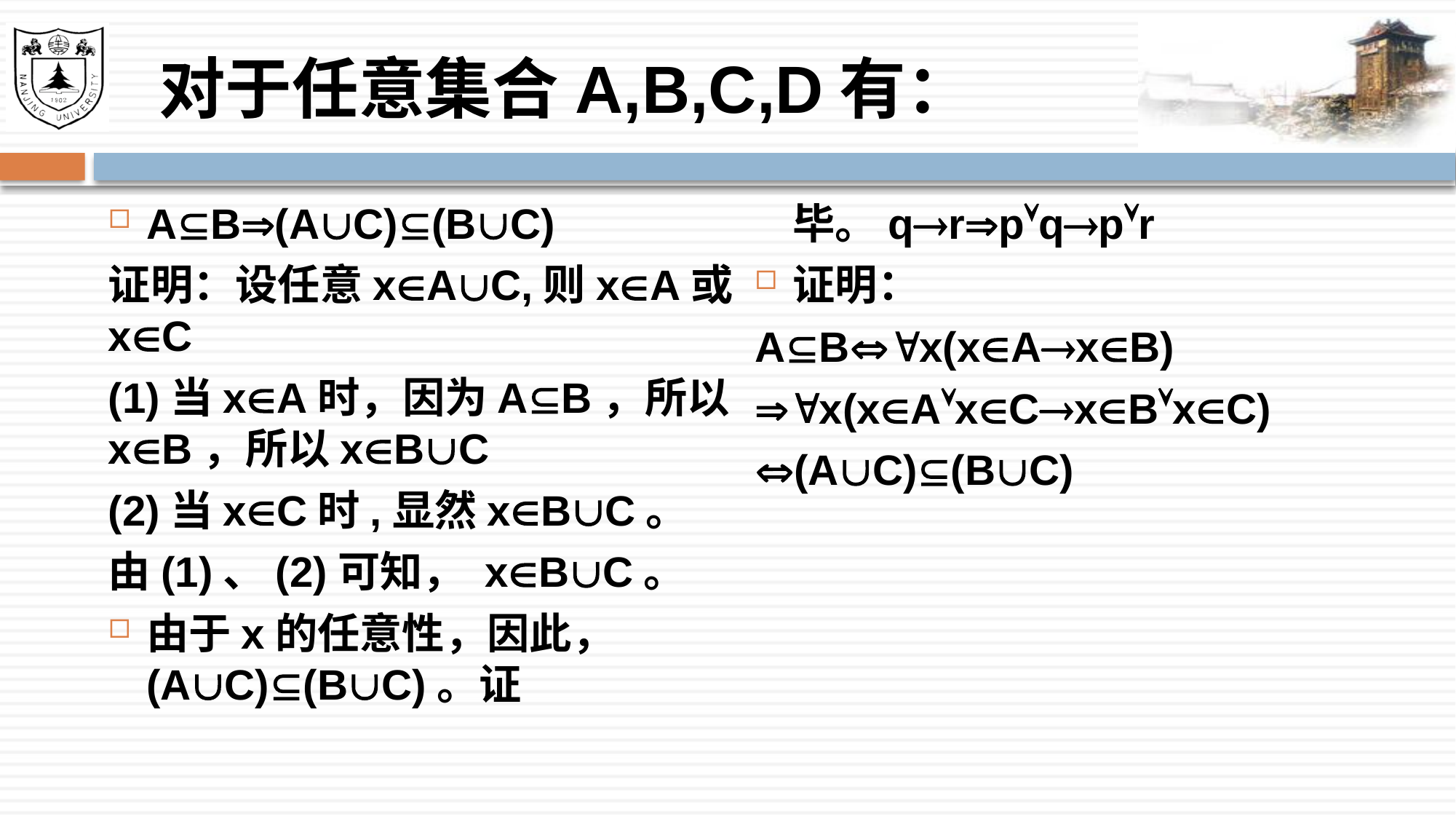

# 对于任意集合A,B,C,D有：
A⊆B⇒(A∪C)⊆(B∪C)
证明：设任意x∈A∪C,则x∈A或x∈C
(1)当x∈A时，因为A⊆B，所以x∈B，所以x∈B∪C
(2)当x∈C时,显然x∈B∪C。
由(1)、(2)可知， x∈B∪C。
由于x的任意性，因此， (A∪C)⊆(B∪C)。证毕。q→r⇒p∨q→p∨r
证明：
A⊆B⇔∀x(x∈A→x∈B)
⇒∀x(x∈A∨x∈C→x∈B∨x∈C)
⇔(A∪C)⊆(B∪C)